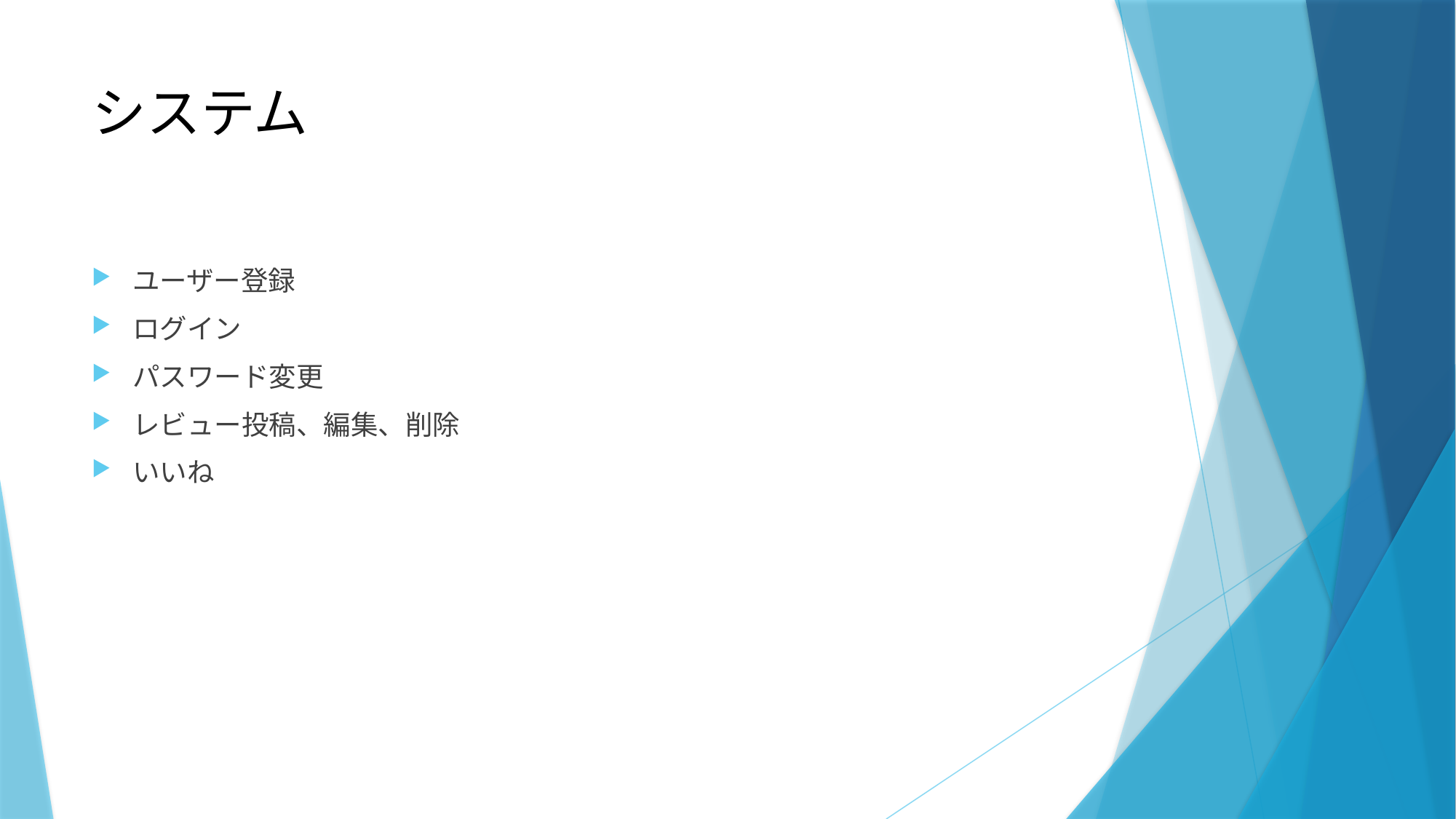

# システム
ユーザー登録
ログイン
パスワード変更
レビュー投稿、編集、削除
いいね